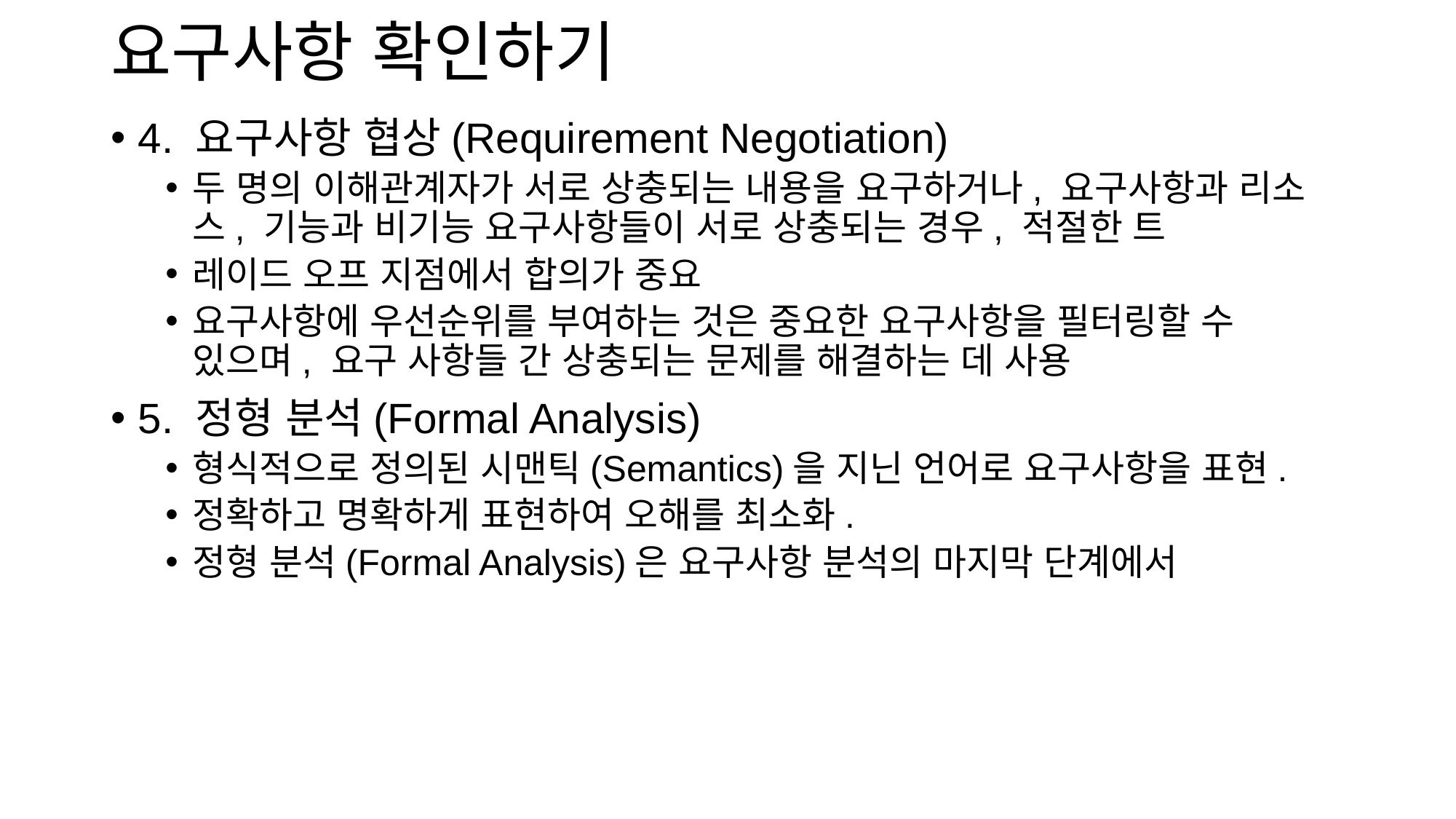

# 요구사항 확인하기
4. 요구사항 협상(Requirement Negotiation)
두 명의 이해관계자가 서로 상충되는 내용을 요구하거나, 요구사항과 리소스, 기능과 비기능 요구사항들이 서로 상충되는 경우, 적절한 트
레이드 오프 지점에서 합의가 중요
요구사항에 우선순위를 부여하는 것은 중요한 요구사항을 필터링할 수 있으며, 요구 사항들 간 상충되는 문제를 해결하는 데 사용
5. 정형 분석(Formal Analysis)
형식적으로 정의된 시맨틱(Semantics)을 지닌 언어로 요구사항을 표현.
정확하고 명확하게 표현하여 오해를 최소화.
정형 분석(Formal Analysis)은 요구사항 분석의 마지막 단계에서